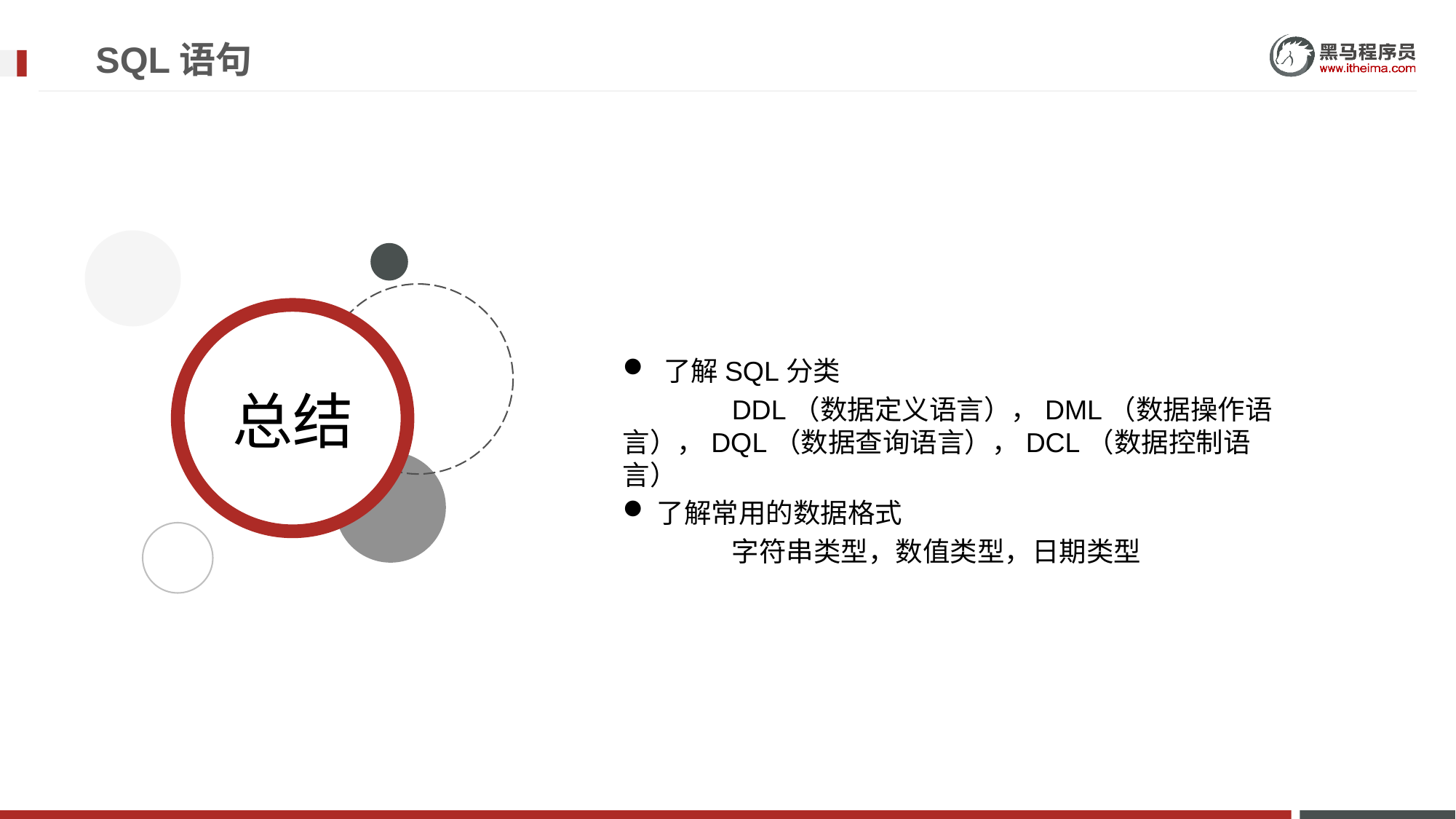

# SQL语句
了解SQL分类
	DDL（数据定义语言），DML（数据操作语言），DQL（数据查询语言），DCL（数据控制语言）
了解常用的数据格式
字符串类型，数值类型，日期类型